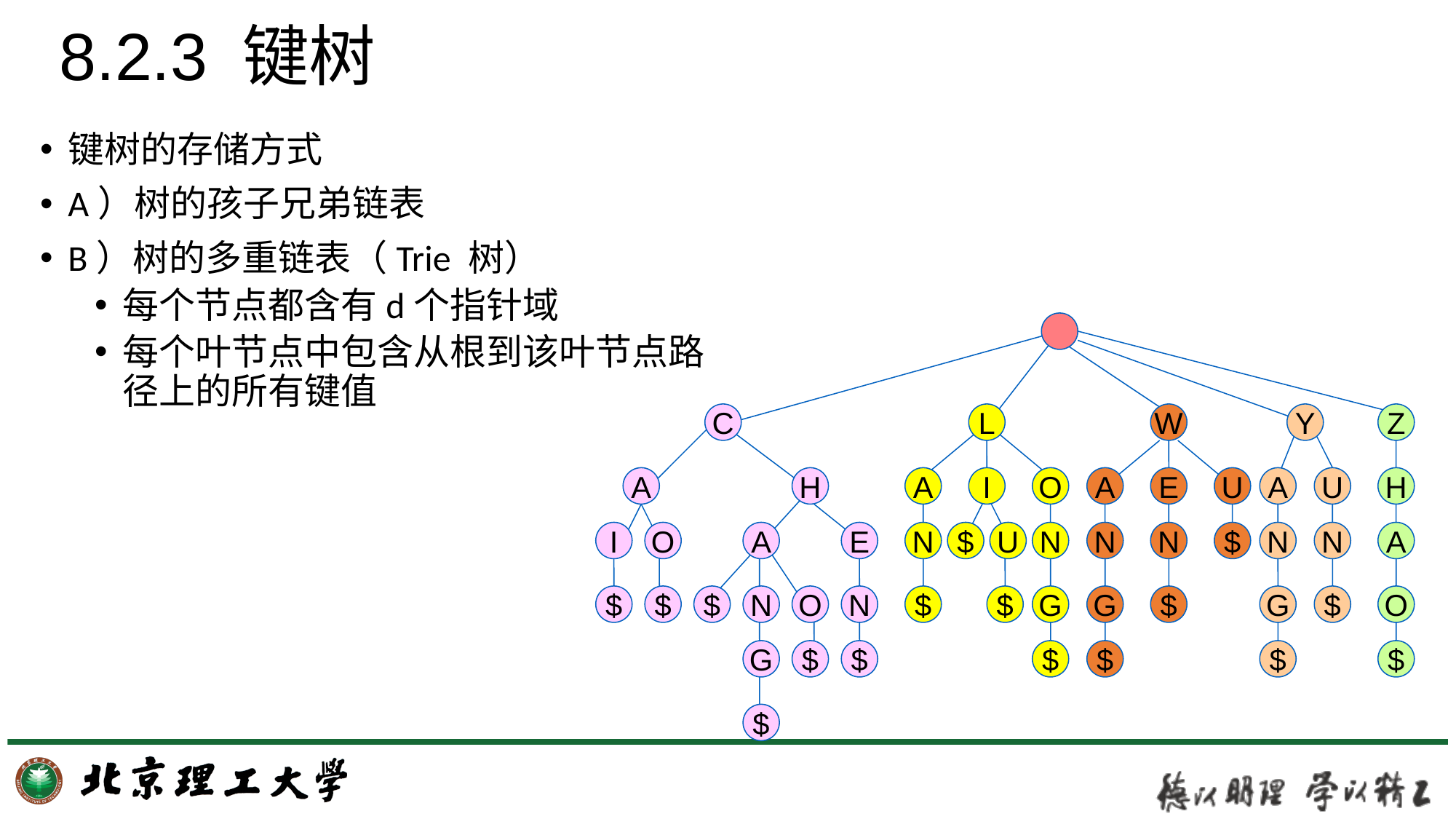

# 8.2.3 键树
键树的存储方式
A）树的孩子兄弟链表
B）树的多重链表（Trie 树）
每个节点都含有d个指针域
每个叶节点中包含从根到该叶节点路径上的所有键值

C
L
W
Y
Z

A
H
A
I
O
A
E
U
A
U
H

I
O
A
E
N
$
U
N
N
N
$
N
N
A

$
$
$
N
O
N
$
$
G
G
$
G
$
O

G
$
$
$
$
$
$
$